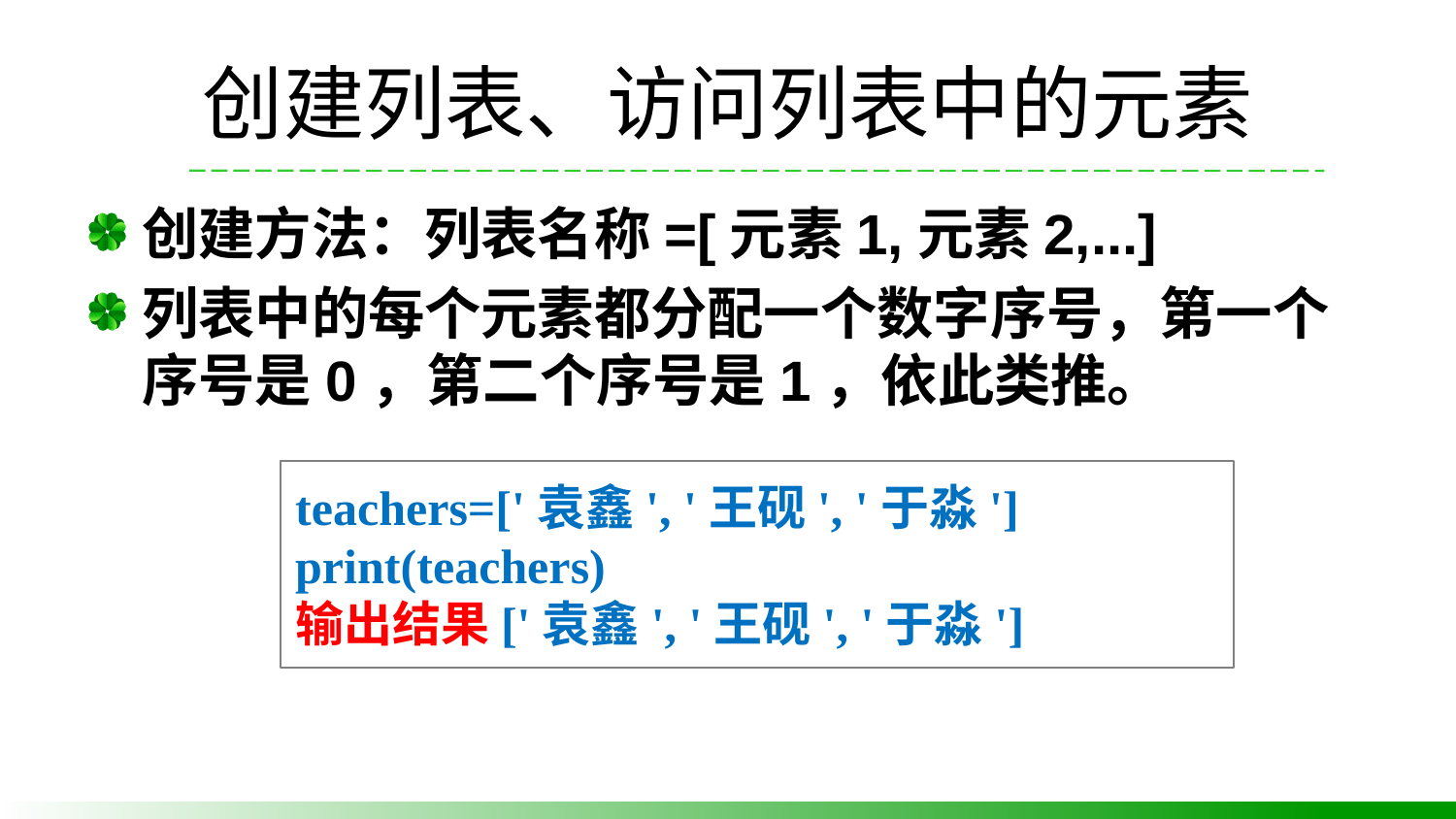

# 创建列表、访问列表中的元素
创建方法：列表名称=[元素1,元素2,...]
列表中的每个元素都分配一个数字序号，第一个序号是0，第二个序号是1，依此类推。
teachers=['袁鑫', '王砚', '于淼']
print(teachers)
输出结果['袁鑫', '王砚', '于淼']